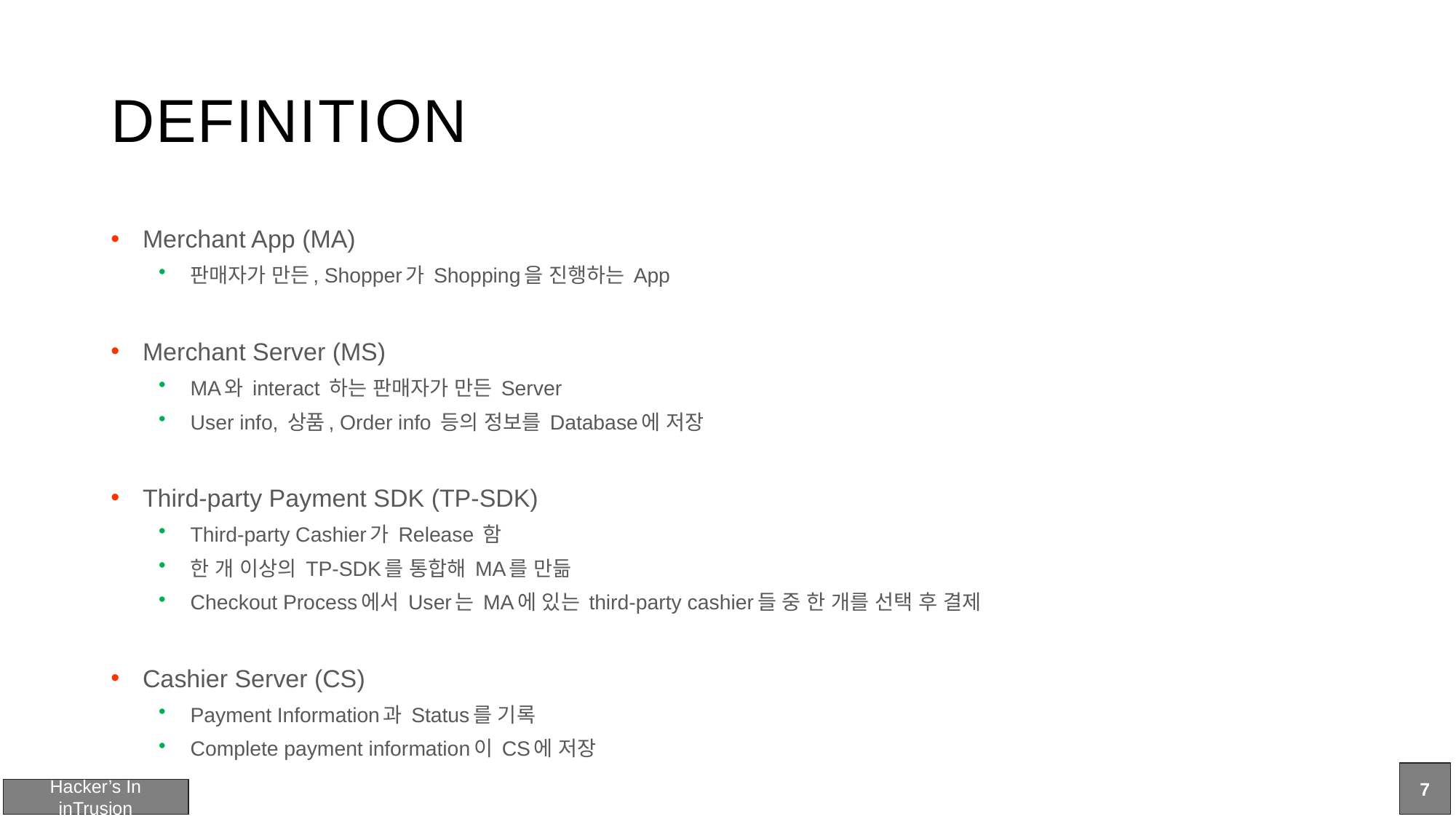

# DEFINITION
Merchant App (MA)
판매자가 만든, Shopper가 Shopping을 진행하는 App

Merchant Server (MS)
MA와 interact 하는 판매자가 만든 Server
User info, 상품, Order info 등의 정보를 Database에 저장

Third-party Payment SDK (TP-SDK)
Third-party Cashier가 Release 함
한 개 이상의 TP-SDK를 통합해 MA를 만듦
Checkout Process에서 User는 MA에 있는 third-party cashier들 중 한 개를 선택 후 결제

Cashier Server (CS)
Payment Information과 Status를 기록
Complete payment information이 CS에 저장
7
Hacker’s In inTrusion